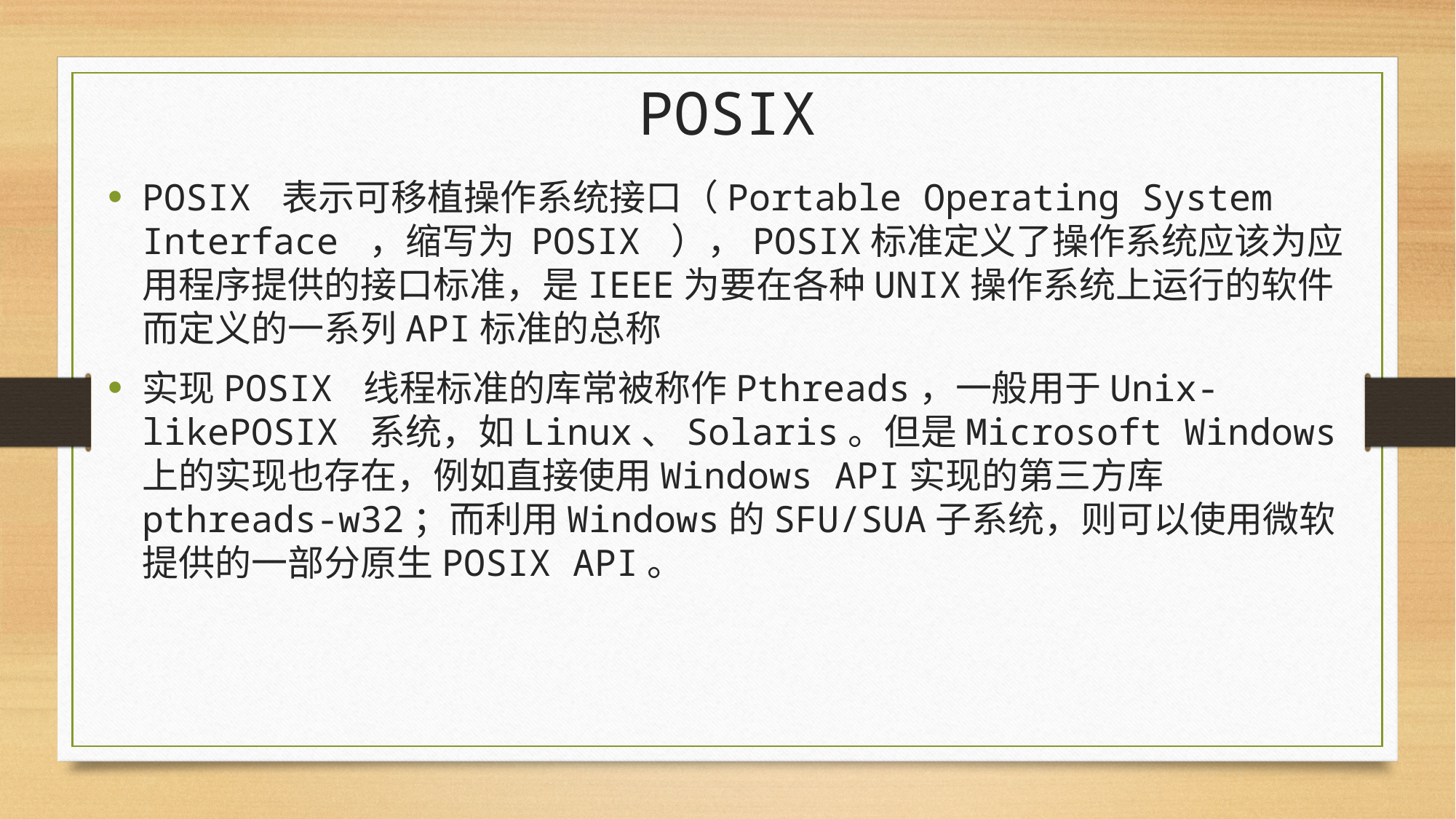

# POSIX
POSIX 表示可移植操作系统接口（Portable Operating System Interface ，缩写为 POSIX ），POSIX标准定义了操作系统应该为应用程序提供的接口标准，是IEEE为要在各种UNIX操作系统上运行的软件而定义的一系列API标准的总称
实现POSIX 线程标准的库常被称作Pthreads，一般用于Unix-likePOSIX 系统，如Linux、Solaris。但是Microsoft Windows上的实现也存在，例如直接使用Windows API实现的第三方库pthreads-w32；而利用Windows的SFU/SUA子系统，则可以使用微软提供的一部分原生POSIX API。